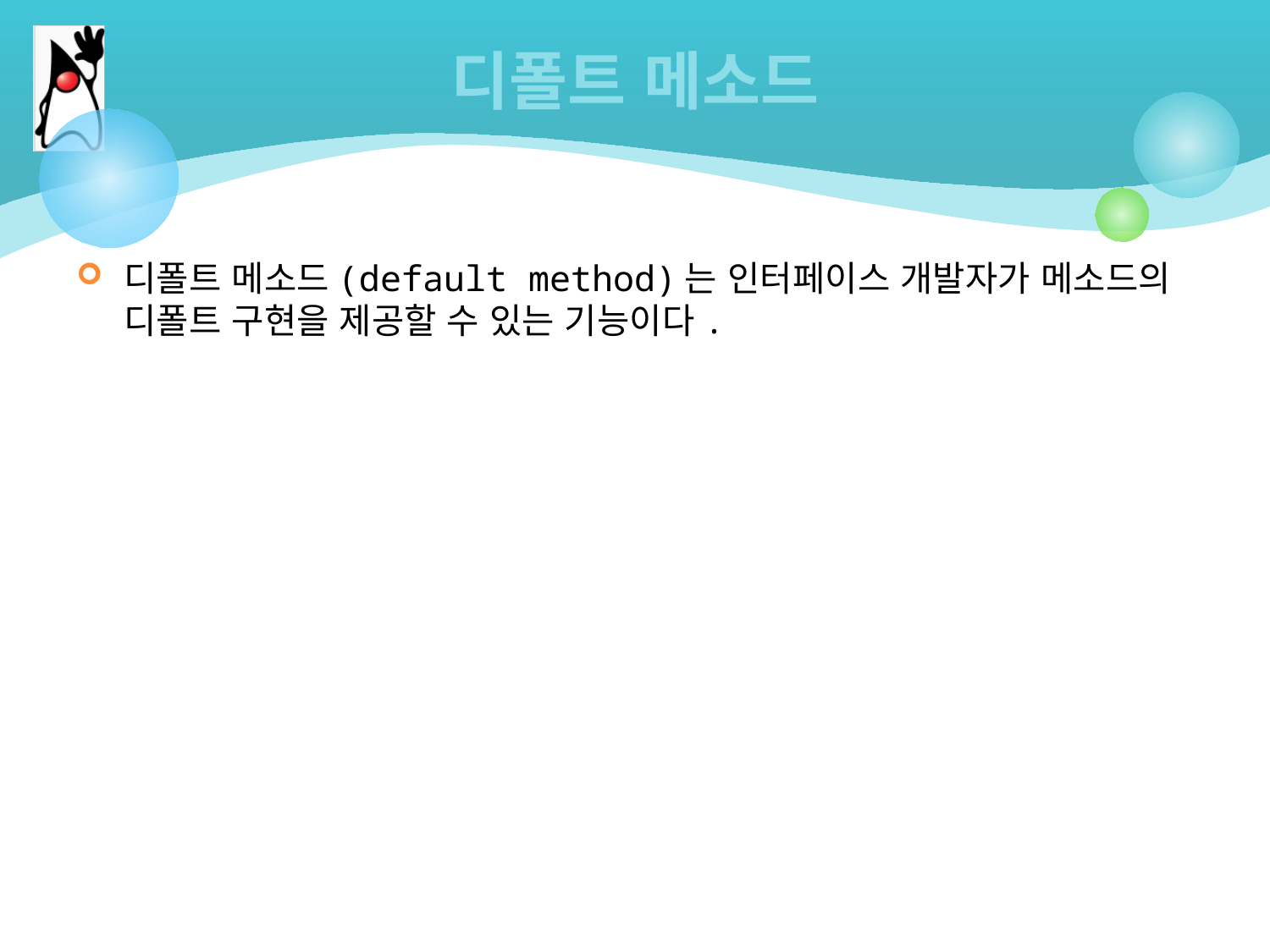

# 디폴트 메소드
디폴트 메소드(default method)는 인터페이스 개발자가 메소드의 디폴트 구현을 제공할 수 있는 기능이다.